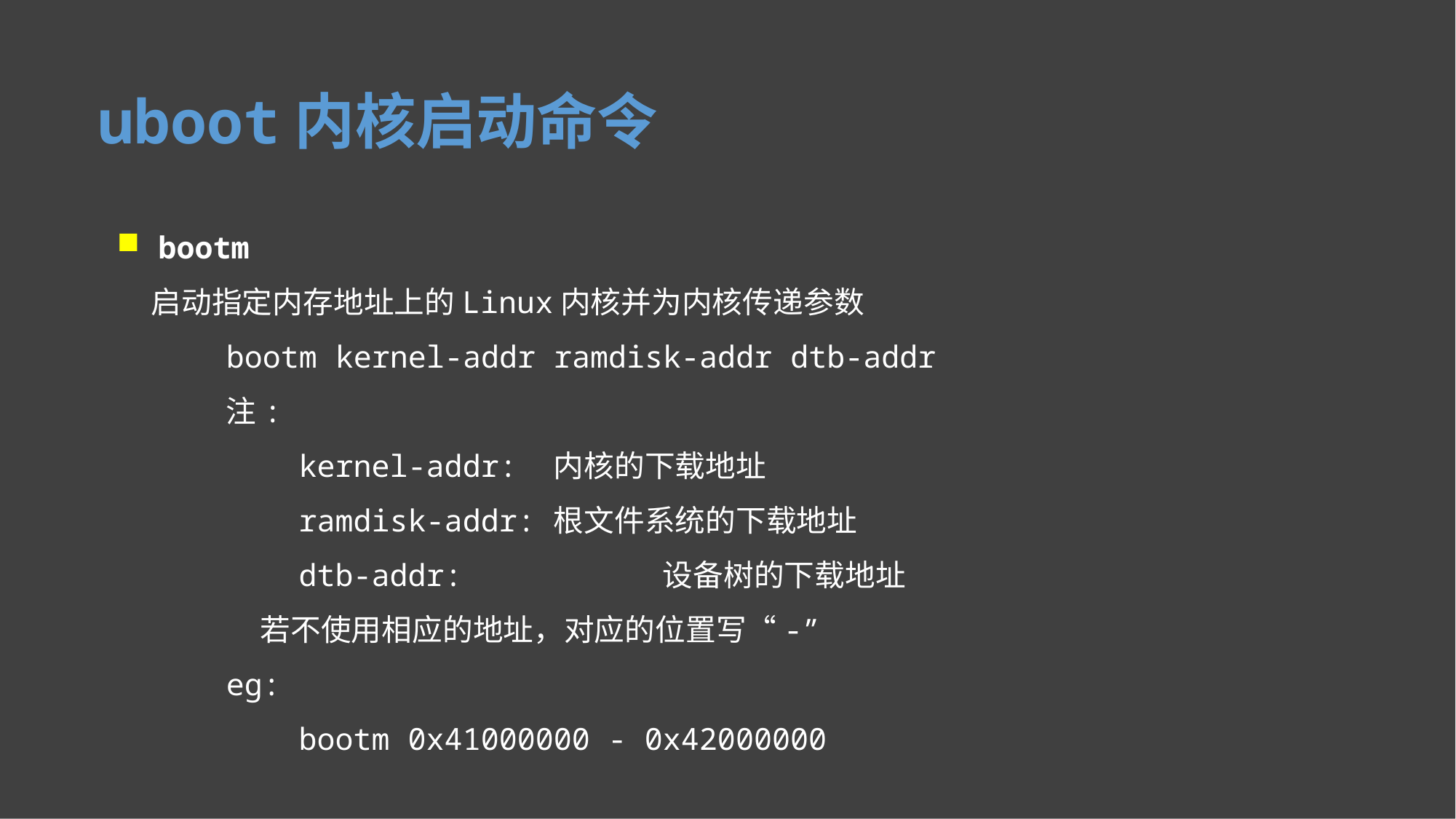

uboot内核启动命令
 bootm
    启动指定内存地址上的Linux内核并为内核传递参数
	bootm kernel-addr ramdisk-addr dtb-addr
	注:
	    kernel-addr:	内核的下载地址
	    ramdisk-addr:	根文件系统的下载地址
	    dtb-addr:		设备树的下载地址
	    若不使用相应的地址，对应的位置写“-”
	eg:
	    bootm 0x41000000 - 0x42000000